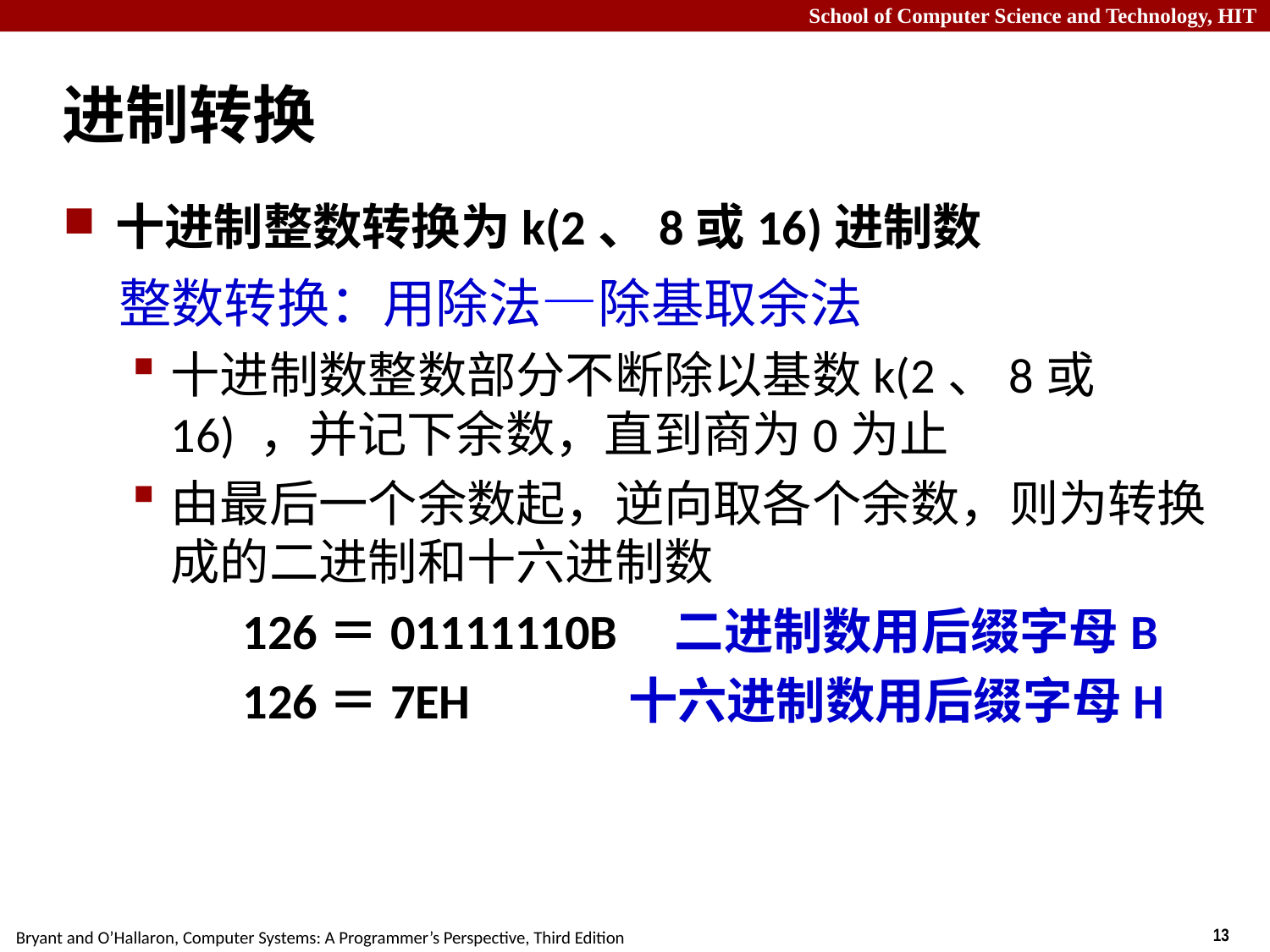

# 进制转换
十进制整数转换为k(2、8或16)进制数
整数转换：用除法—除基取余法
十进制数整数部分不断除以基数k(2、8或16) ，并记下余数，直到商为0为止
由最后一个余数起，逆向取各个余数，则为转换成的二进制和十六进制数
		126＝01111110B    二进制数用后缀字母B
		126＝7EH             十六进制数用后缀字母H